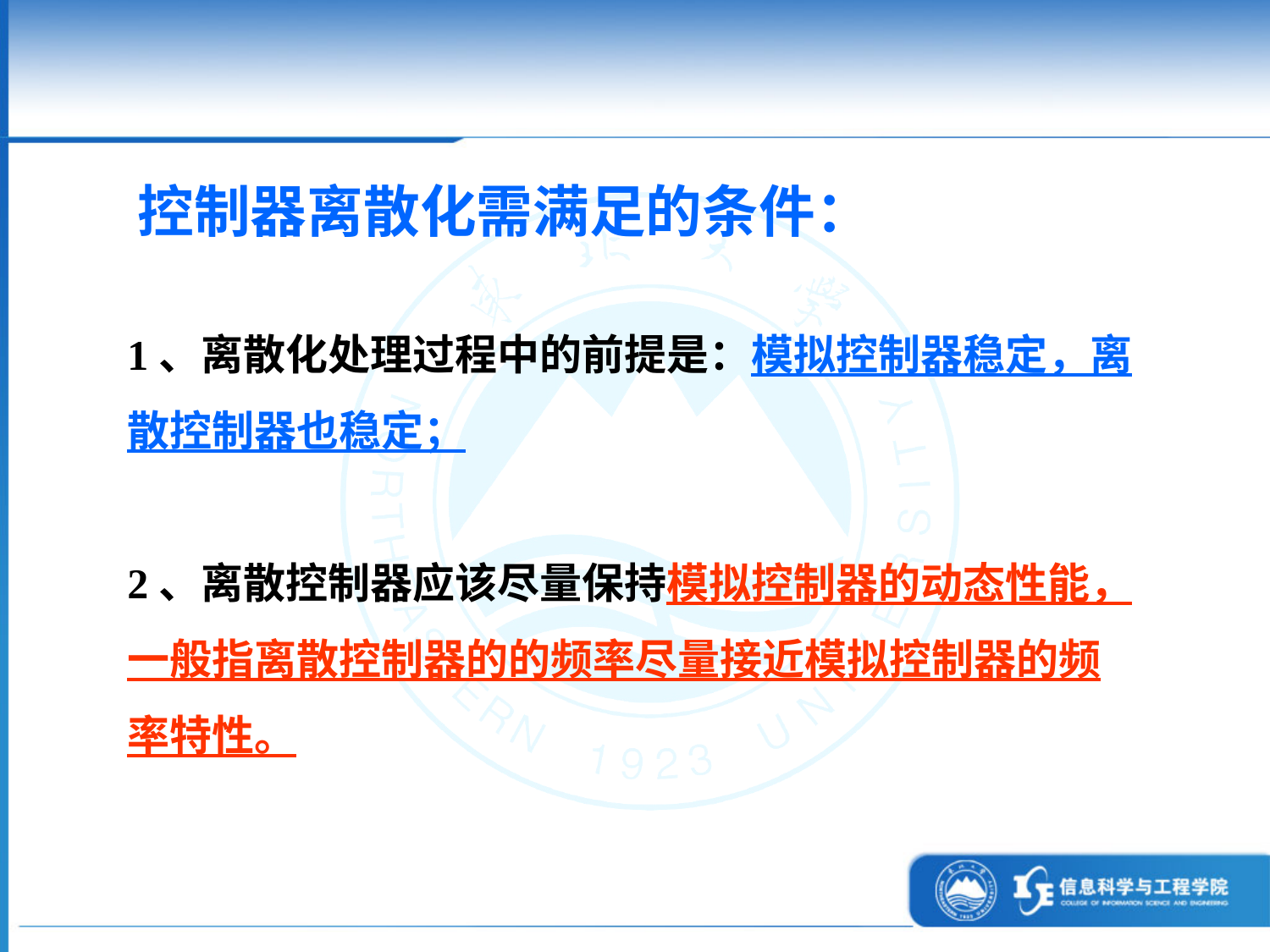

控制器离散化需满足的条件：
1、离散化处理过程中的前提是：模拟控制器稳定，离散控制器也稳定；

2、离散控制器应该尽量保持模拟控制器的动态性能，一般指离散控制器的的频率尽量接近模拟控制器的频率特性。